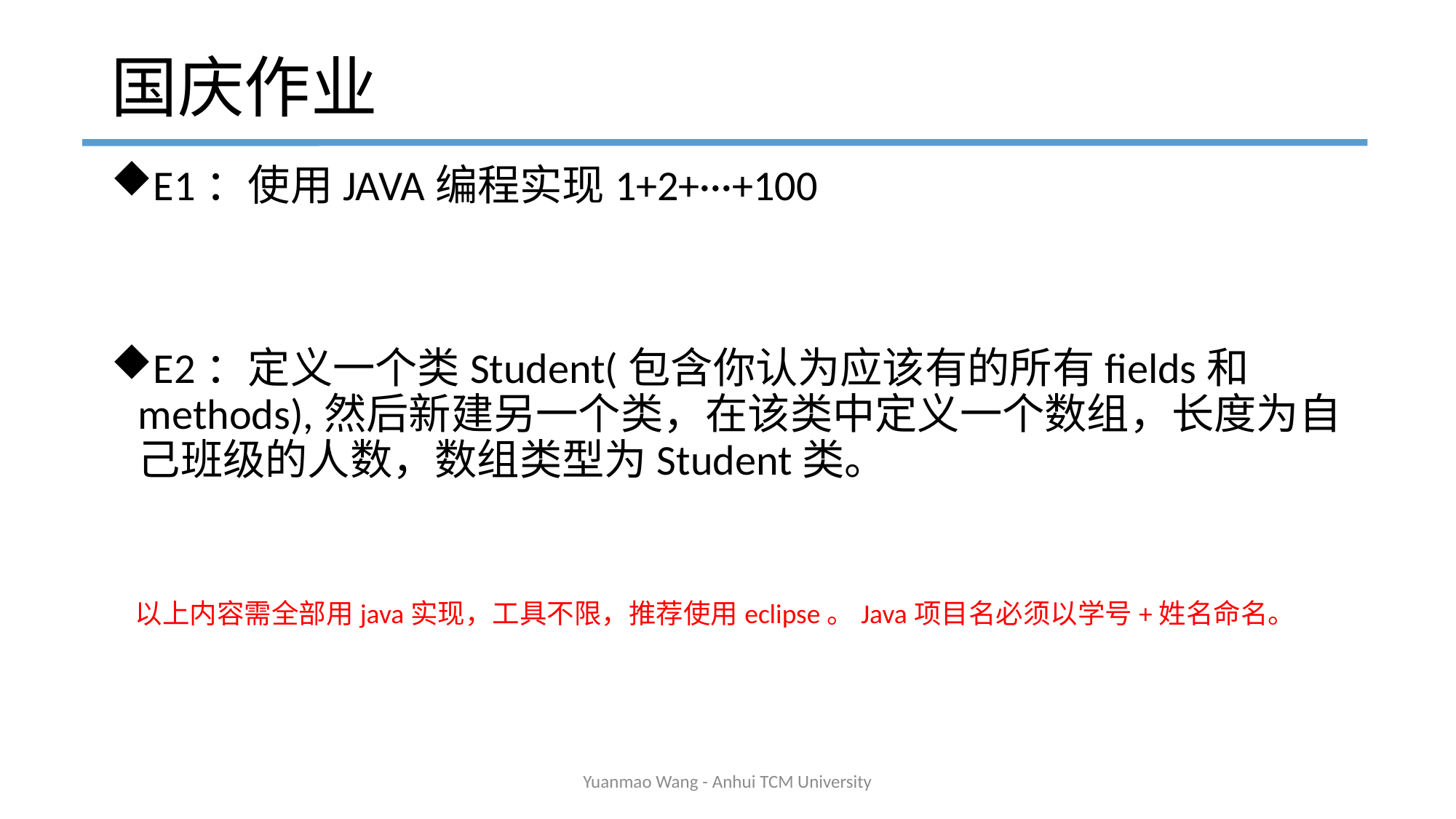

# 国庆作业
E1：使用JAVA编程实现1+2+···+100

E2：定义一个类Student(包含你认为应该有的所有fields和methods),然后新建另一个类，在该类中定义一个数组，长度为自己班级的人数，数组类型为Student类。
以上内容需全部用java实现，工具不限，推荐使用eclipse。Java项目名必须以学号+姓名命名。
Yuanmao Wang - Anhui TCM University